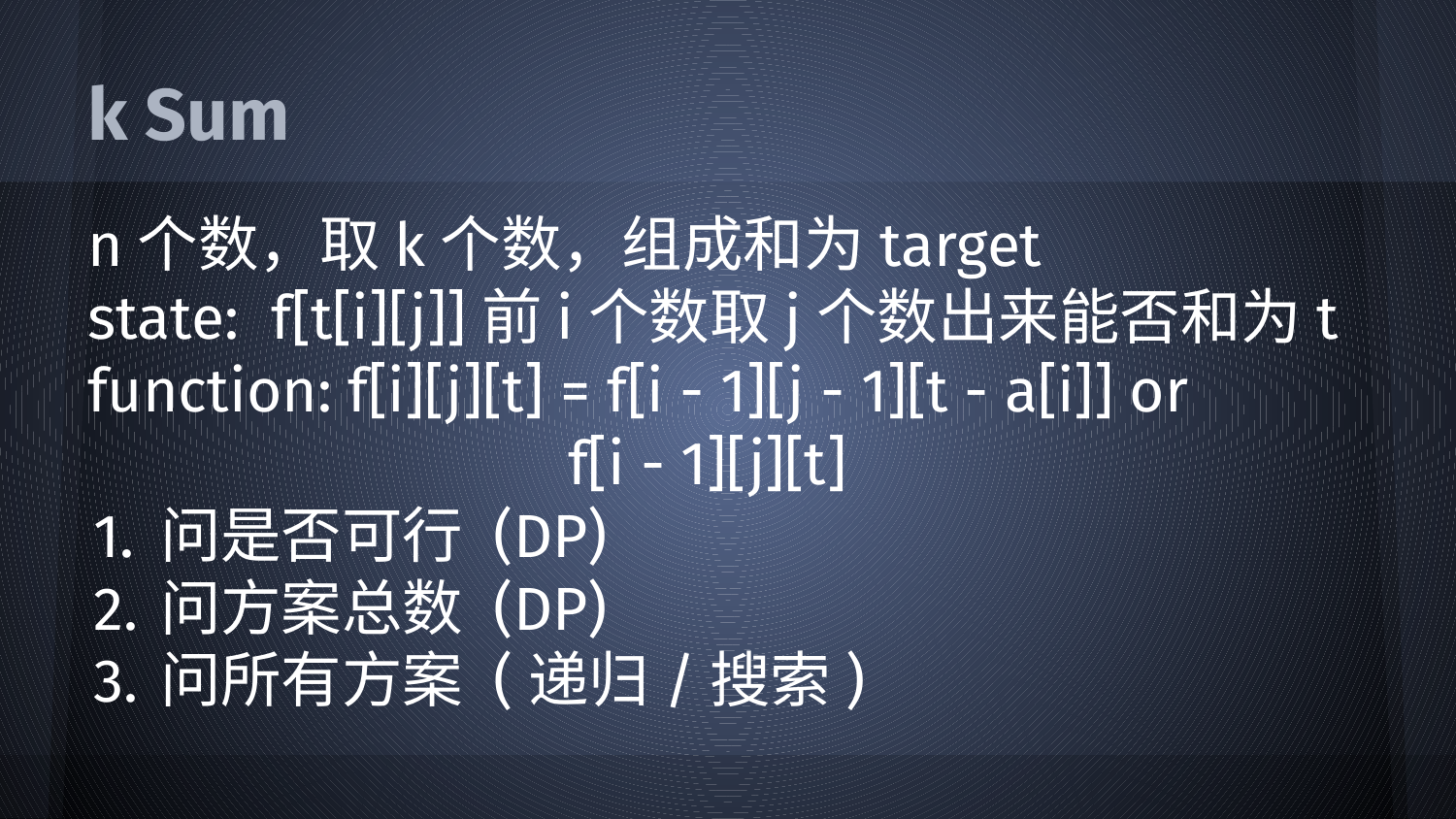

# k Sum
n个数，取k个数，组成和为target
state:  f[t[i][j]]前i个数取j个数出来能否和为t
function: f[i][j][t] = f[i - 1][j - 1][t - a[i]] or
                              f[i - 1][j][t]
问是否可行 (DP)
问方案总数 (DP)
问所有方案 (递归/搜索)